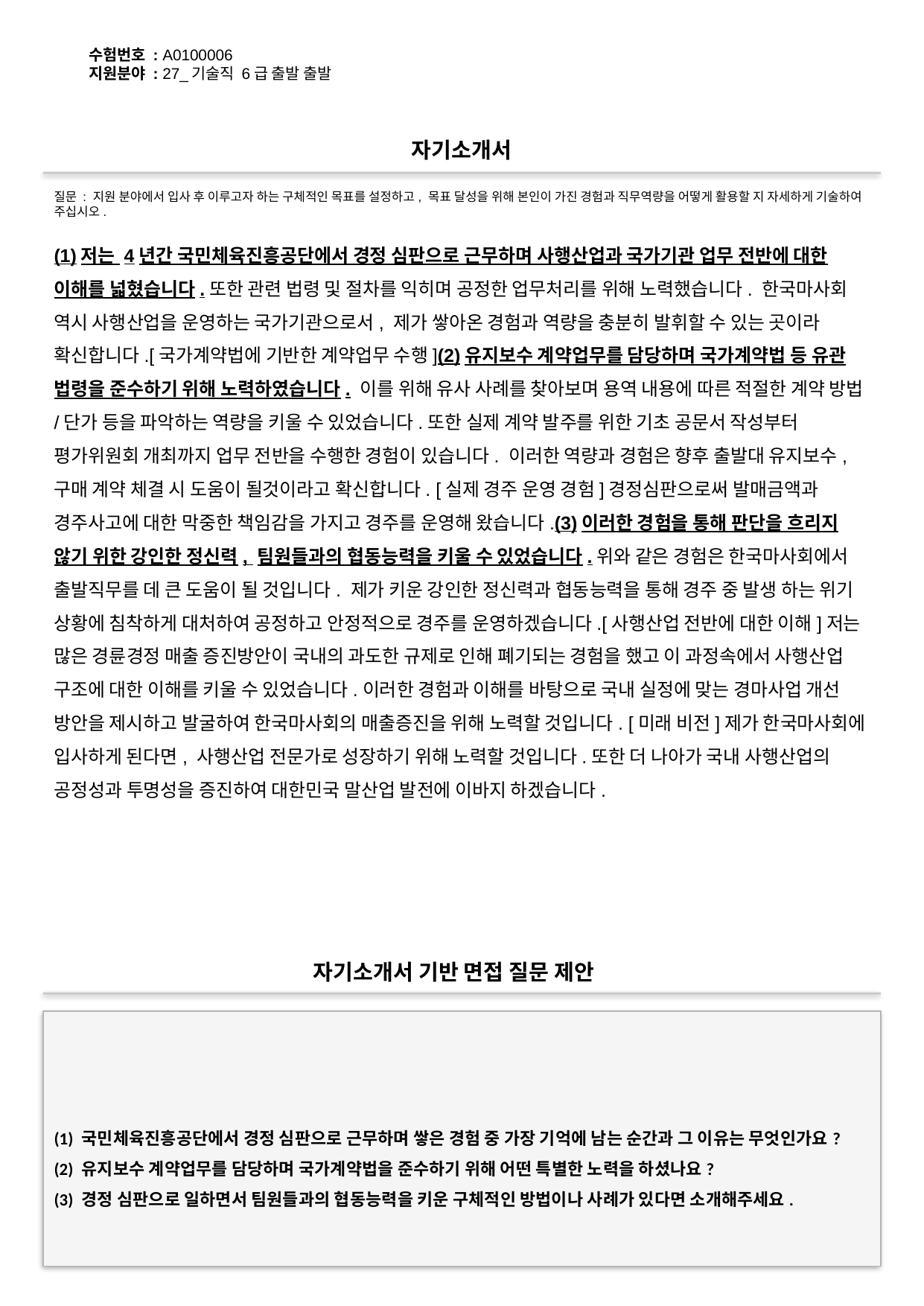

수험번호 : A0100006
지원분야 : 27_기술직 6급 출발 출발
#

자기소개서

질문 : 지원 분야에서 입사 후 이루고자 하는 구체적인 목표를 설정하고, 목표 달성을 위해 본인이 가진 경험과 직무역량을 어떻게 활용할 지 자세하게 기술하여 주십시오.

(1)저는 4년간 국민체육진흥공단에서 경정 심판으로 근무하며 사행산업과 국가기관 업무 전반에 대한 이해를 넓혔습니다.또한 관련 법령 및 절차를 익히며 공정한 업무처리를 위해 노력했습니다. 한국마사회 역시 사행산업을 운영하는 국가기관으로서, 제가 쌓아온 경험과 역량을 충분히 발휘할 수 있는 곳이라 확신합니다.[국가계약법에 기반한 계약업무 수행](2)유지보수 계약업무를 담당하며 국가계약법 등 유관 법령을 준수하기 위해 노력하였습니다. 이를 위해 유사 사례를 찾아보며 용역 내용에 따른 적절한 계약 방법/단가 등을 파악하는 역량을 키울 수 있었습니다.또한 실제 계약 발주를 위한 기초 공문서 작성부터 평가위원회 개최까지 업무 전반을 수행한 경험이 있습니다. 이러한 역량과 경험은 향후 출발대 유지보수, 구매 계약 체결 시 도움이 될것이라고 확신합니다. [실제 경주 운영 경험]경정심판으로써 발매금액과 경주사고에 대한 막중한 책임감을 가지고 경주를 운영해 왔습니다.(3)이러한 경험을 통해 판단을 흐리지 않기 위한 강인한 정신력, 팀원들과의 협동능력을 키울 수 있었습니다.위와 같은 경험은 한국마사회에서 출발직무를 데 큰 도움이 될 것입니다. 제가 키운 강인한 정신력과 협동능력을 통해 경주 중 발생 하는 위기 상황에 침착하게 대처하여 공정하고 안정적으로 경주를 운영하겠습니다.[사행산업 전반에 대한 이해]저는 많은 경륜경정 매출 증진방안이 국내의 과도한 규제로 인해 폐기되는 경험을 했고 이 과정속에서 사행산업 구조에 대한 이해를 키울 수 있었습니다.이러한 경험과 이해를 바탕으로 국내 실정에 맞는 경마사업 개선 방안을 제시하고 발굴하여 한국마사회의 매출증진을 위해 노력할 것입니다. [미래 비전]제가 한국마사회에 입사하게 된다면, 사행산업 전문가로 성장하기 위해 노력할 것입니다.또한 더 나아가 국내 사행산업의 공정성과 투명성을 증진하여 대한민국 말산업 발전에 이바지 하겠습니다.

자기소개서 기반 면접 질문 제안

(1) 국민체육진흥공단에서 경정 심판으로 근무하며 쌓은 경험 중 가장 기억에 남는 순간과 그 이유는 무엇인가요?
(2) 유지보수 계약업무를 담당하며 국가계약법을 준수하기 위해 어떤 특별한 노력을 하셨나요?
(3) 경정 심판으로 일하면서 팀원들과의 협동능력을 키운 구체적인 방법이나 사례가 있다면 소개해주세요.